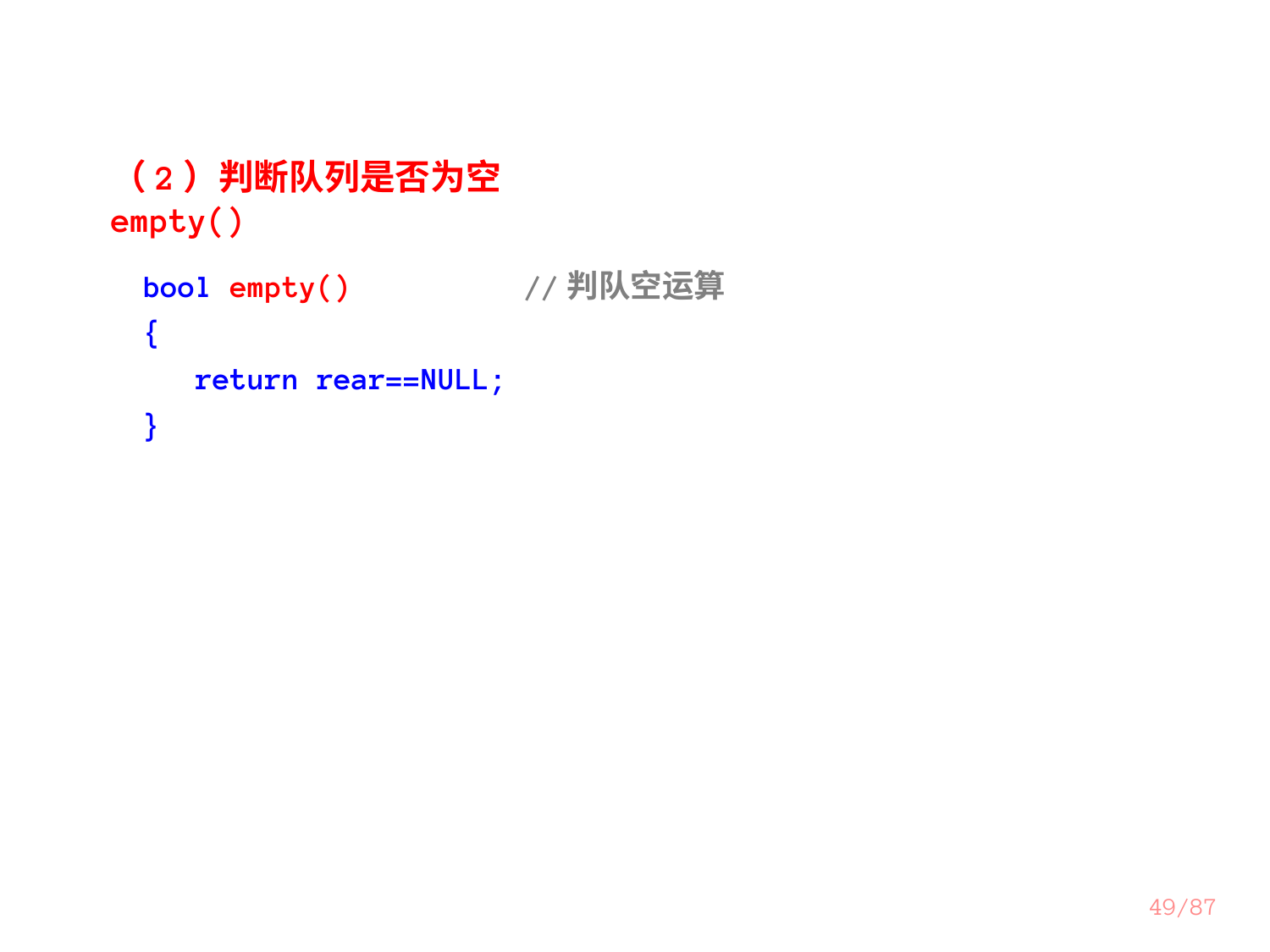

（2）判断队列是否为空empty()
bool empty()		//判队空运算
{
   return rear==NULL;
}
49/87